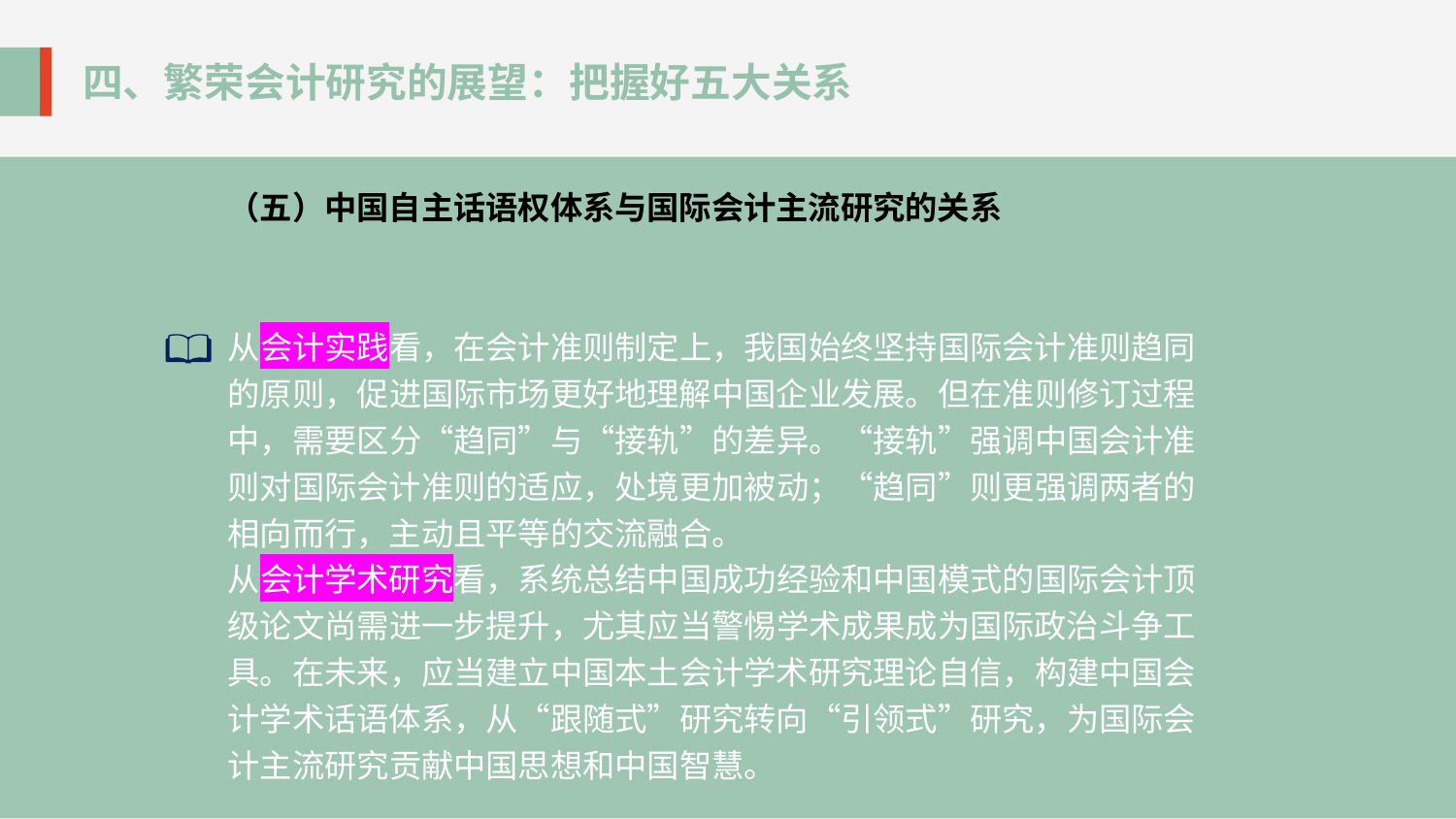

四、繁荣会计研究的展望：把握好五大关系

（五）中国自主话语权体系与国际会计主流研究的关系

从会计实践看，在会计准则制定上，我国始终坚持国际会计准则趋同的原则，促进国际市场更好地理解中国企业发展。但在准则修订过程中，需要区分“趋同”与“接轨”的差异。“接轨”强调中国会计准则对国际会计准则的适应，处境更加被动；“趋同”则更强调两者的相向而行，主动且平等的交流融合。
从会计学术研究看，系统总结中国成功经验和中国模式的国际会计顶级论文尚需进一步提升，尤其应当警惕学术成果成为国际政治斗争工具。在未来，应当建立中国本土会计学术研究理论自信，构建中国会计学术话语体系，从“跟随式”研究转向“引领式”研究，为国际会计主流研究贡献中国思想和中国智慧。